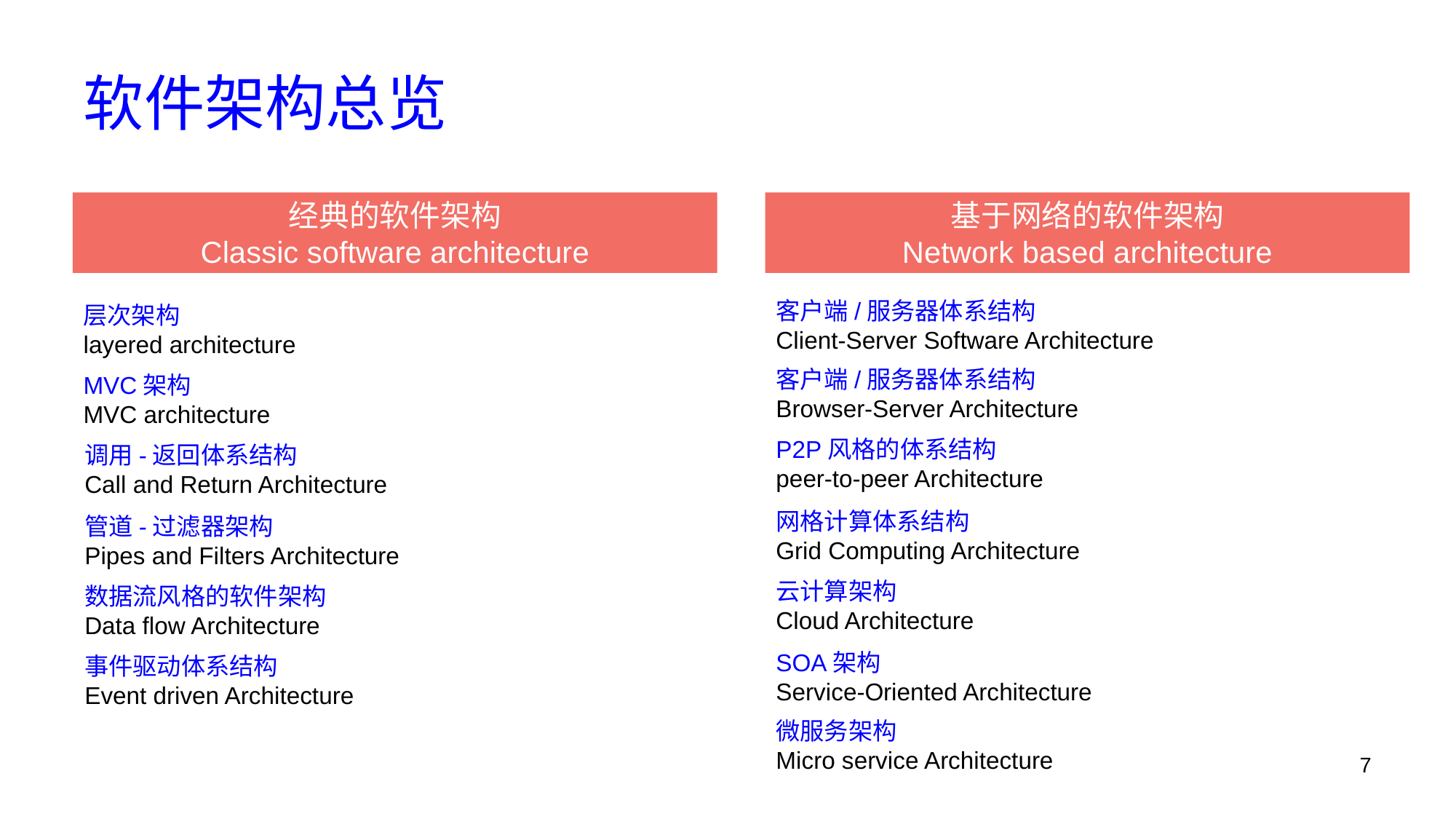

# 软件架构总览
经典的软件架构
Classic software architecture
基于网络的软件架构
Network based architecture
客户端/服务器体系结构
Client-Server Software Architecture
层次架构
layered architecture
客户端/服务器体系结构
Browser-Server Architecture
MVC架构
MVC architecture
P2P风格的体系结构
peer-to-peer Architecture
调用-返回体系结构
Call and Return Architecture
网格计算体系结构
Grid Computing Architecture
管道-过滤器架构
Pipes and Filters Architecture
云计算架构
Cloud Architecture
数据流风格的软件架构
Data flow Architecture
SOA架构
Service-Oriented Architecture
事件驱动体系结构
Event driven Architecture
微服务架构
Micro service Architecture
7